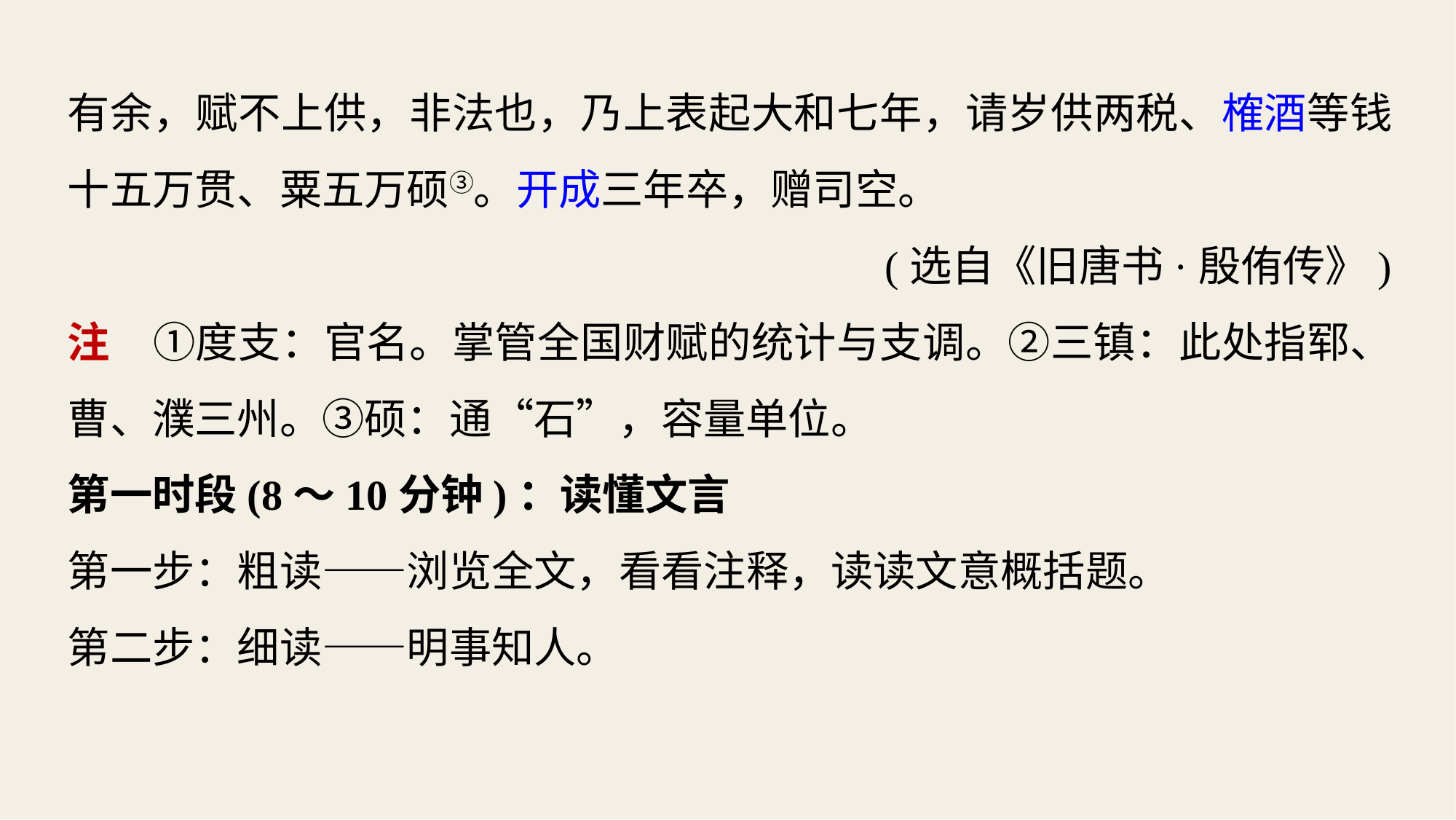

有余，赋不上供，非法也，乃上表起大和七年，请岁供两税、榷酒等钱十五万贯、粟五万硕③。开成三年卒，赠司空。
(选自《旧唐书·殷侑传》)
注　①度支：官名。掌管全国财赋的统计与支调。②三镇：此处指郓、曹、濮三州。③硕：通“石”，容量单位。
第一时段(8～10分钟)：读懂文言
第一步：粗读——浏览全文，看看注释，读读文意概括题。
第二步：细读——明事知人。